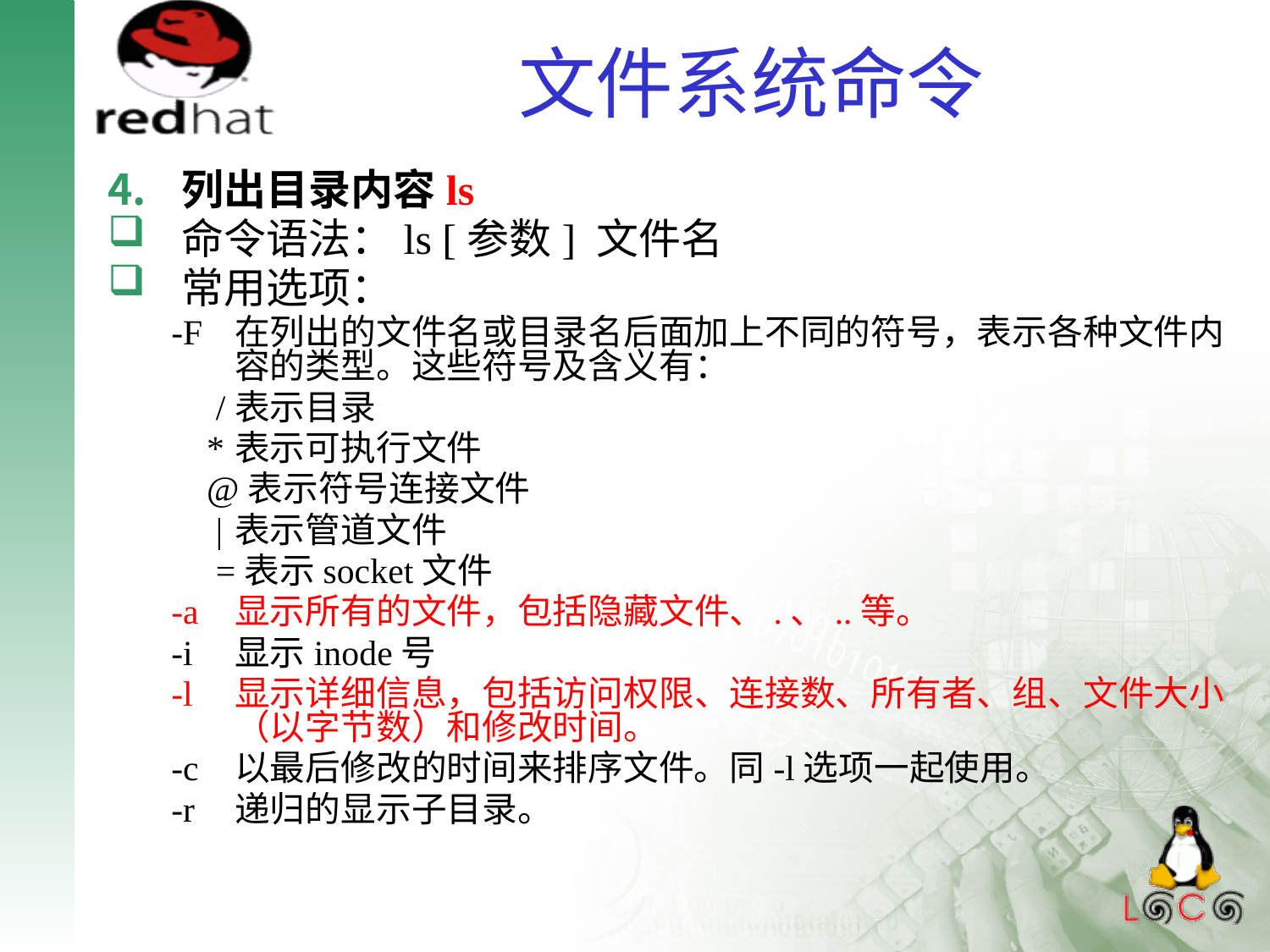

# 文件系统命令
列出目录内容ls
命令语法：ls [参数] 文件名
常用选项：
-F	在列出的文件名或目录名后面加上不同的符号，表示各种文件内容的类型。这些符号及含义有：
     /	表示目录
    *	表示可执行文件
    @表示符号连接文件
     |	表示管道文件
     =表示socket文件
-a	显示所有的文件，包括隐藏文件、.、..等。
-i	显示inode号
-l	显示详细信息，包括访问权限、连接数、所有者、组、文件大小（以字节数）和修改时间。
-c	以最后修改的时间来排序文件。同-l选项一起使用。
-r	递归的显示子目录。